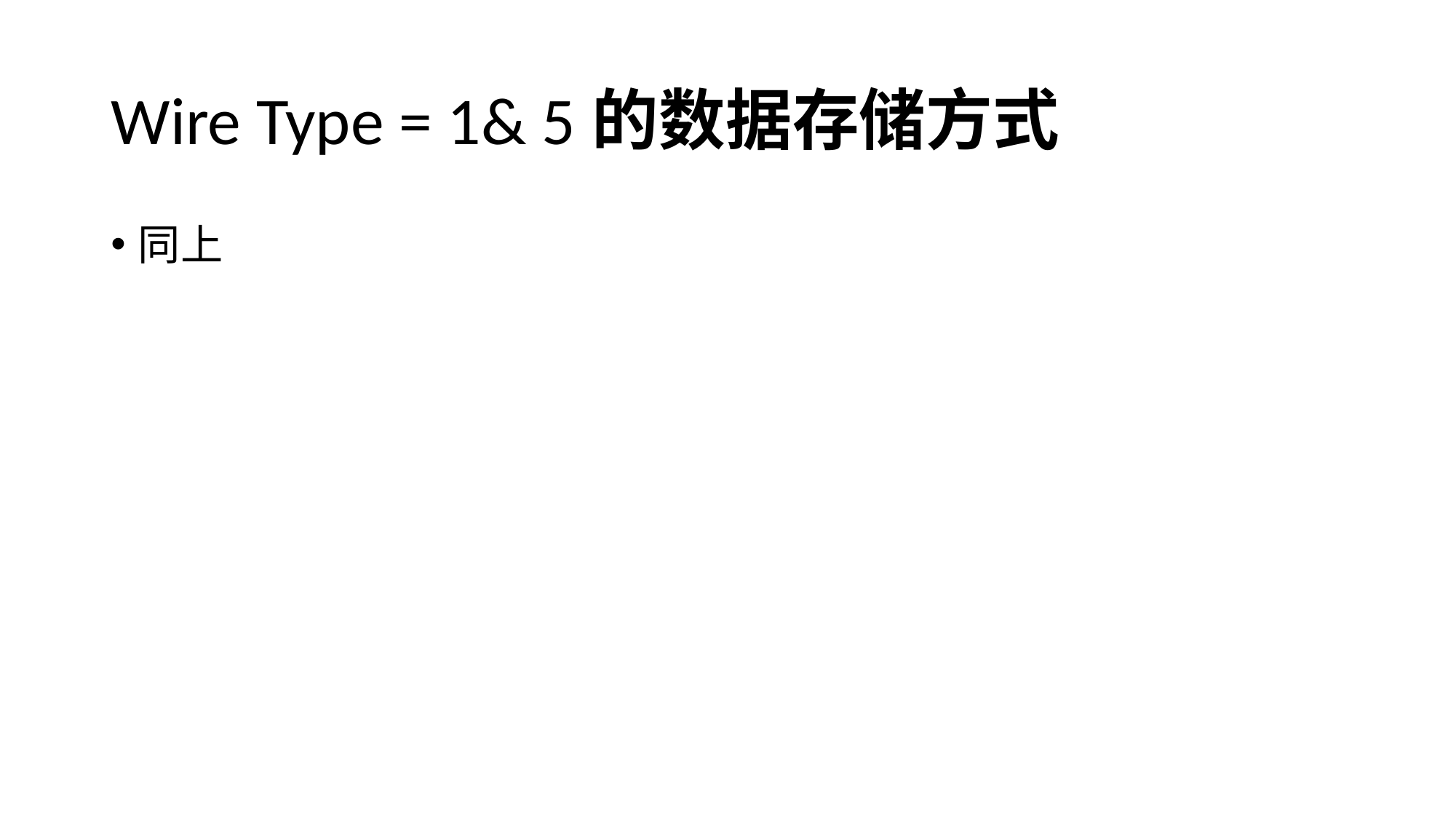

# Wire Type = 1& 5的数据存储方式
同上